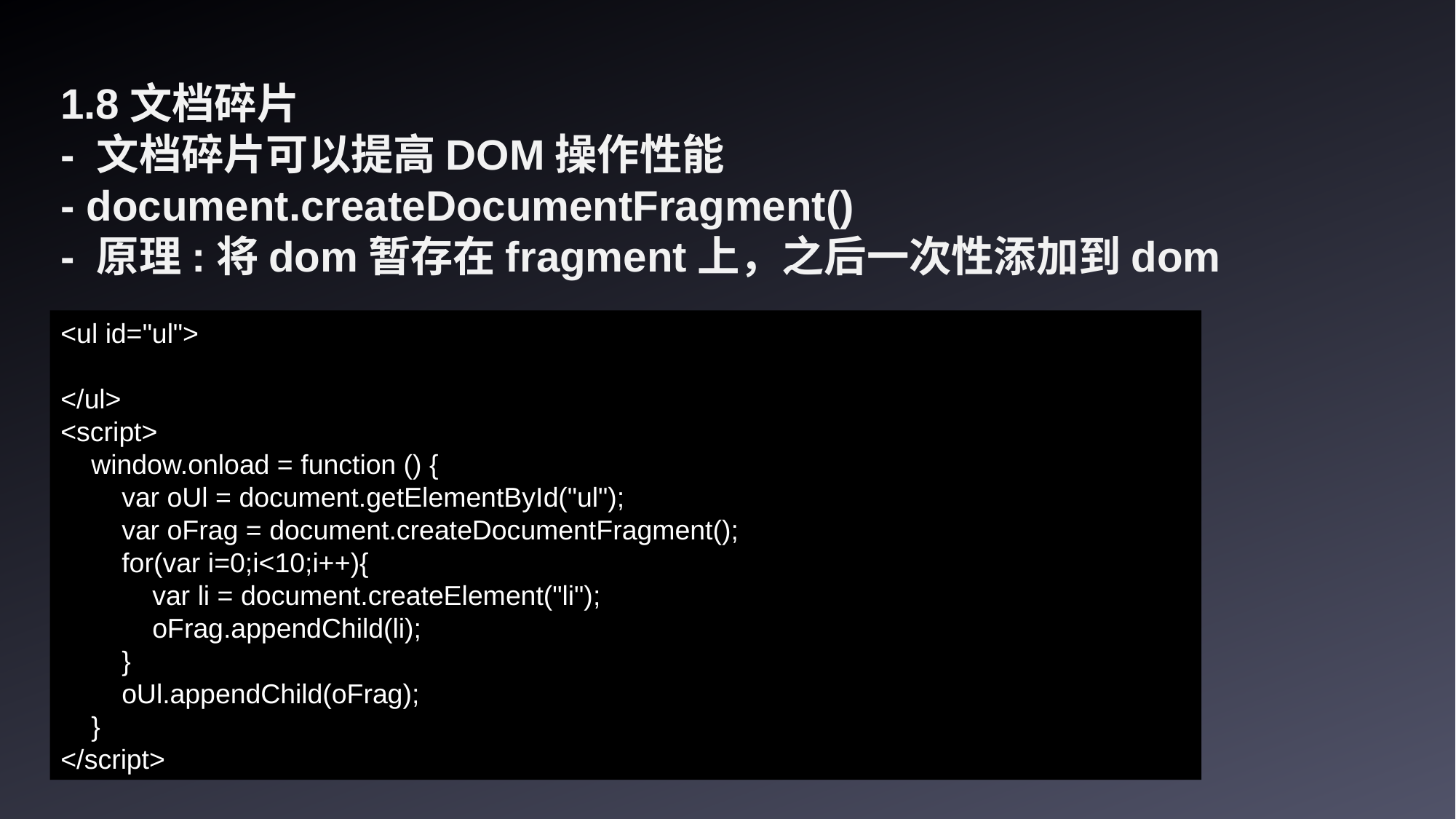

1.8文档碎片
- 文档碎片可以提高DOM操作性能
- document.createDocumentFragment()
- 原理:将dom暂存在fragment上，之后一次性添加到dom
<ul id="ul">

</ul>
<script>
    window.onload = function () {
        var oUl = document.getElementById("ul");
        var oFrag = document.createDocumentFragment();
        for(var i=0;i<10;i++){
            var li = document.createElement("li");
            oFrag.appendChild(li);
        }
        oUl.appendChild(oFrag);
    }
</script>